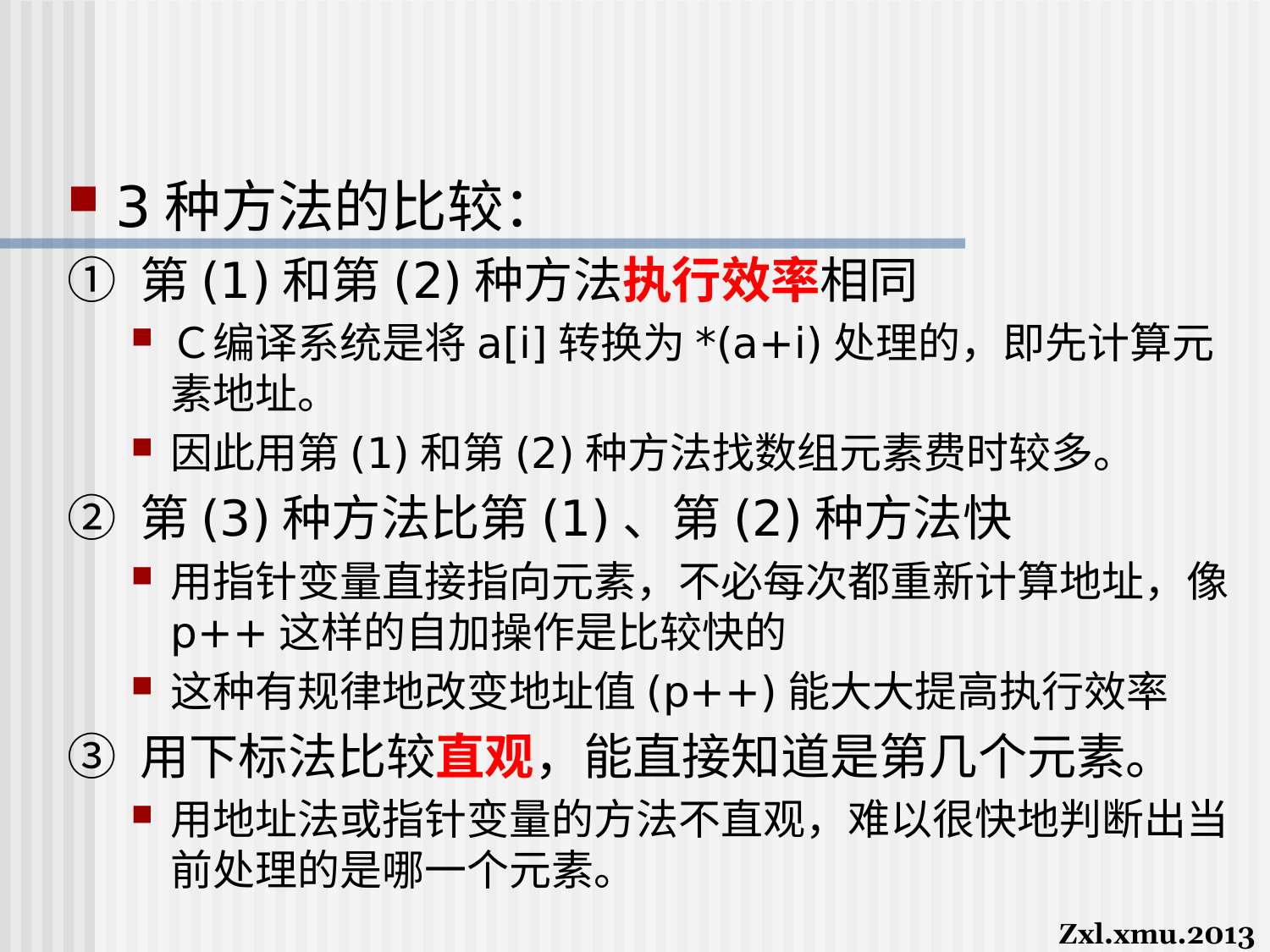

3种方法的比较：
① 第(1)和第(2)种方法执行效率相同
Ｃ编译系统是将a[i]转换为*(a+i)处理的，即先计算元素地址。
因此用第(1)和第(2)种方法找数组元素费时较多。
② 第(3)种方法比第(1)、第(2)种方法快
用指针变量直接指向元素，不必每次都重新计算地址，像p++这样的自加操作是比较快的
这种有规律地改变地址值(p++)能大大提高执行效率
③ 用下标法比较直观，能直接知道是第几个元素。
用地址法或指针变量的方法不直观，难以很快地判断出当前处理的是哪一个元素。